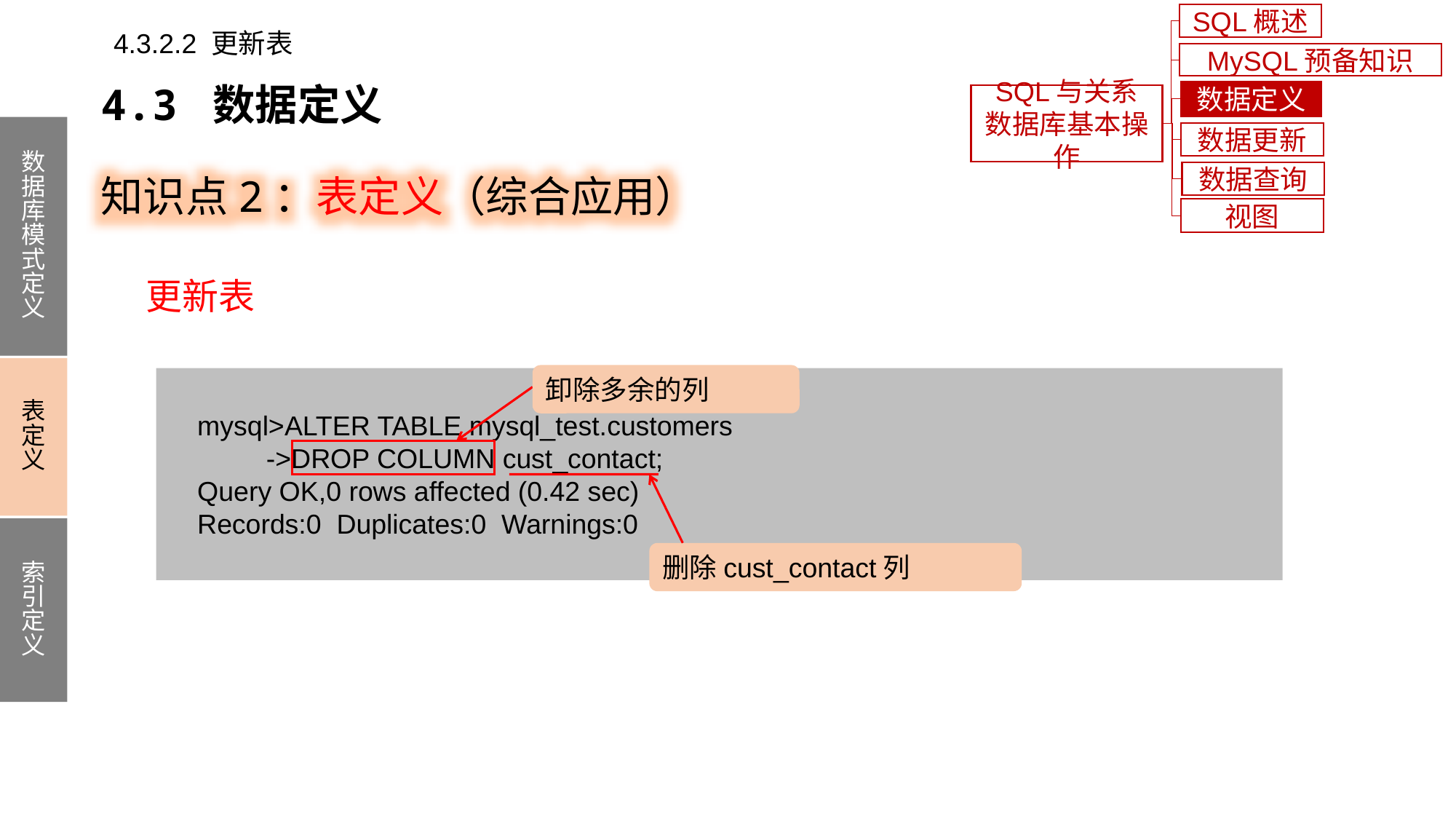

SQL概述
4.3.2.2 更新表
MySQL预备知识
4.3 数据定义
数据定义
SQL与关系数据库基本操作
数据库模式定义
表定义
索引定义
数据更新
知识点2：表定义（综合应用）
数据查询
视图
更新表
卸除多余的列
    mysql>ALTER TABLE mysql_test.customers
             ->DROP COLUMN cust_contact;
    Query OK,0 rows affected (0.42 sec)
    Records:0  Duplicates:0  Warnings:0

删除cust_contact列